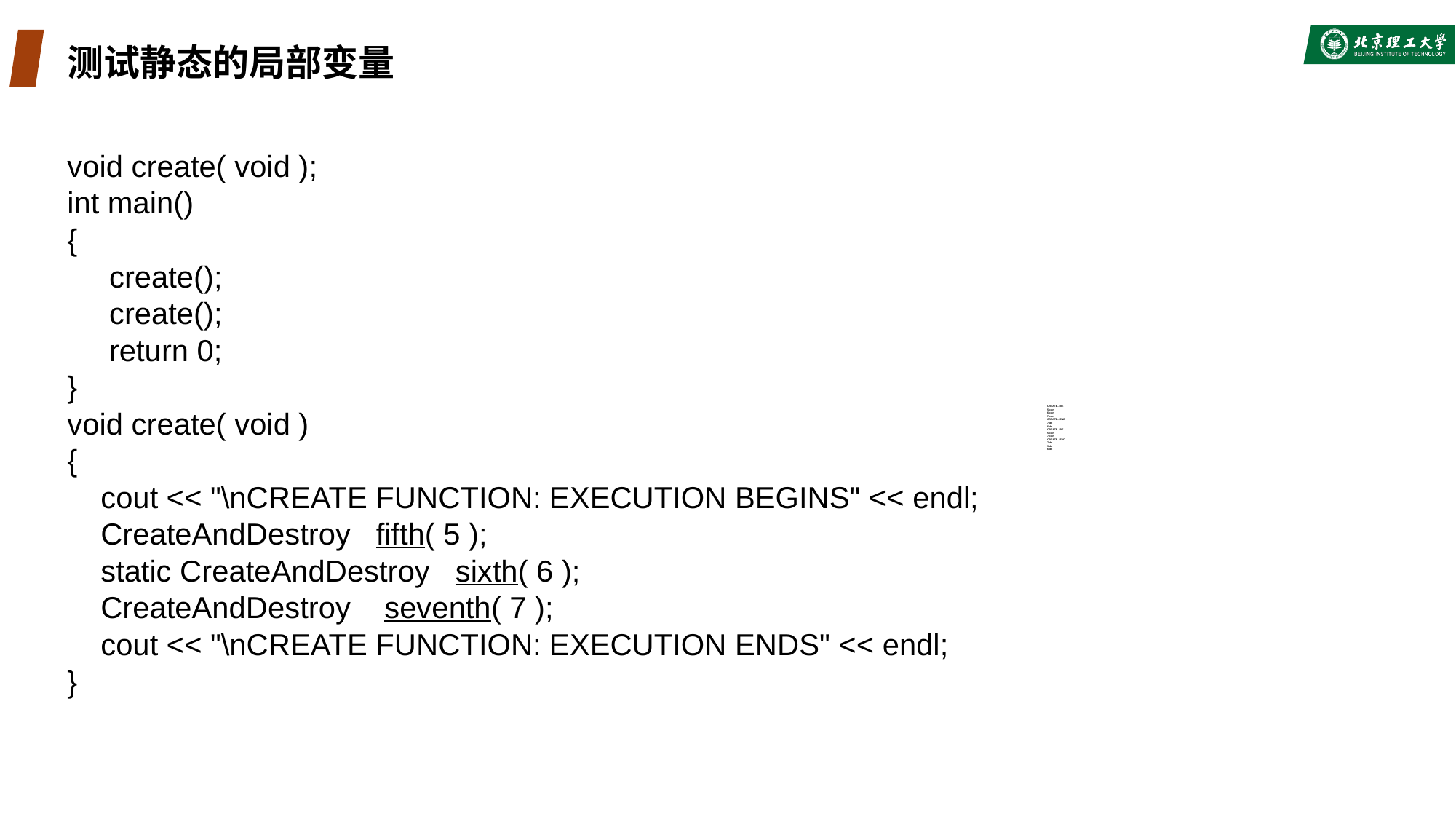

测试静态的局部变量
void create( void );
int main()
{
     create();
     create();
     return 0;
}
void create( void )
{
    cout << "\nCREATE FUNCTION: EXECUTION BEGINS" << endl;
    CreateAndDestroy   fifth( 5 );
    static CreateAndDestroy   sixth( 6 );
    CreateAndDestroy    seventh( 7 );
    cout << "\nCREATE FUNCTION: EXECUTION ENDS" << endl;
}

# CREATE…BE 5 con 6 con 7 con CREATE…END 7 de 5 de CREATE…BE 5 con 7 con CREATE…END 7 de 5 de 6 de